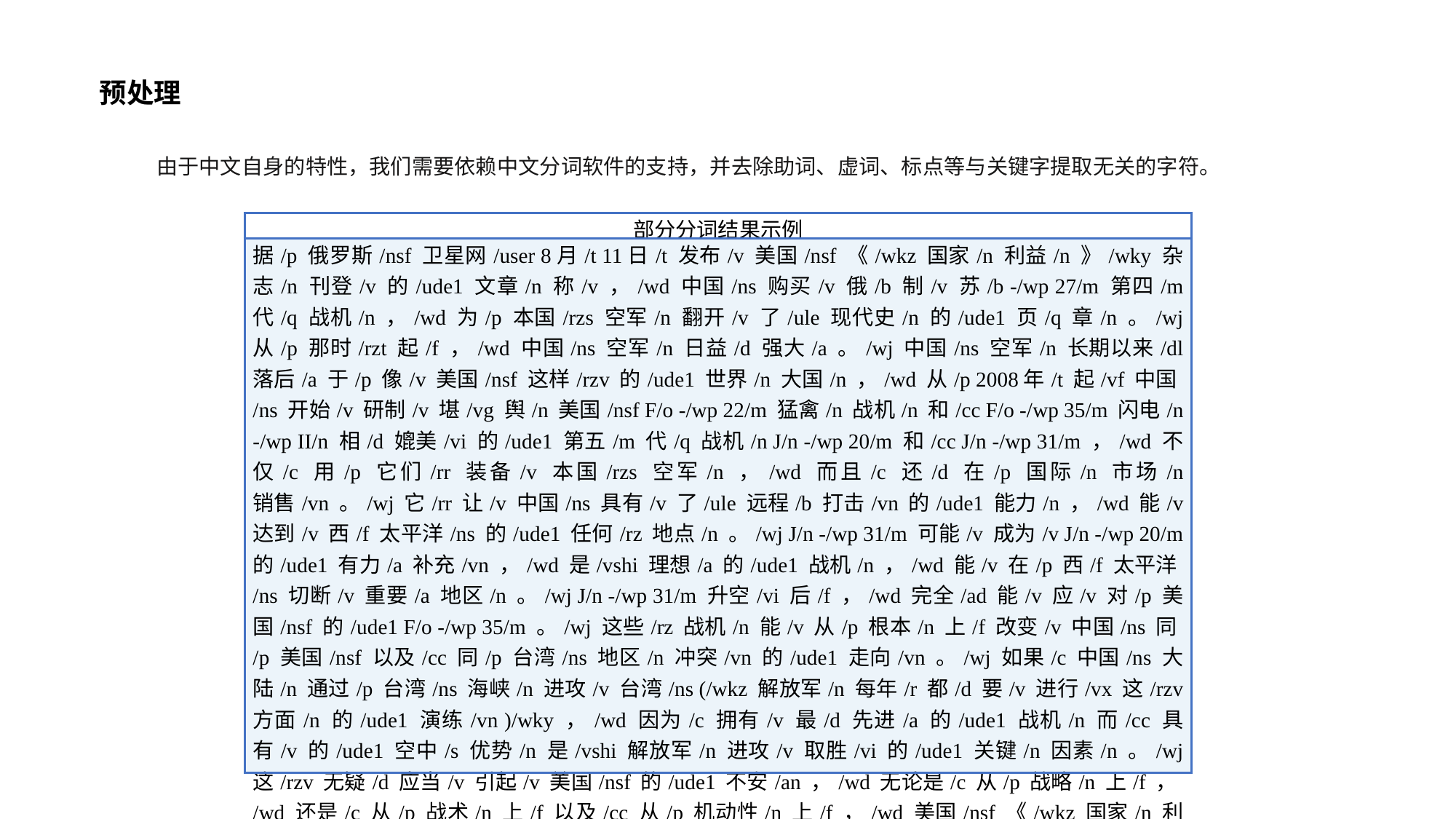

预处理
由于中文自身的特性，我们需要依赖中文分词软件的支持，并去除助词、虚词、标点等与关键字提取无关的字符。
| 部分分词结果示例 |
| --- |
| 据/p 俄罗斯/nsf 卫星网/user 8月/t 11日/t 发布/v 美国/nsf 《/wkz 国家/n 利益/n 》/wky 杂志/n 刊登/v 的/ude1 文章/n 称/v ，/wd 中国/ns 购买/v 俄/b 制/v 苏/b -/wp 27/m 第四/m 代/q 战机/n ，/wd 为/p 本国/rzs 空军/n 翻开/v 了/ule 现代史/n 的/ude1 页/q 章/n 。/wj 从/p 那时/rzt 起/f ，/wd 中国/ns 空军/n 日益/d 强大/a 。/wj 中国/ns 空军/n 长期以来/dl 落后/a 于/p 像/v 美国/nsf 这样/rzv 的/ude1 世界/n 大国/n ，/wd 从/p 2008年/t 起/vf 中国/ns 开始/v 研制/v 堪/vg 舆/n 美国/nsf F/o -/wp 22/m 猛禽/n 战机/n 和/cc F/o -/wp 35/m 闪电/n -/wp II/n 相/d 媲美/vi 的/ude1 第五/m 代/q 战机/n J/n -/wp 20/m 和/cc J/n -/wp 31/m ，/wd 不仅/c 用/p 它们/rr 装备/v 本国/rzs 空军/n ，/wd 而且/c 还/d 在/p 国际/n 市场/n 销售/vn 。/wj 它/rr 让/v 中国/ns 具有/v 了/ule 远程/b 打击/vn 的/ude1 能力/n ，/wd 能/v 达到/v 西/f 太平洋/ns 的/ude1 任何/rz 地点/n 。/wj J/n -/wp 31/m 可能/v 成为/v J/n -/wp 20/m 的/ude1 有力/a 补充/vn ，/wd 是/vshi 理想/a 的/ude1 战机/n ，/wd 能/v 在/p 西/f 太平洋/ns 切断/v 重要/a 地区/n 。/wj J/n -/wp 31/m 升空/vi 后/f ，/wd 完全/ad 能/v 应/v 对/p 美国/nsf 的/ude1 F/o -/wp 35/m 。/wj 这些/rz 战机/n 能/v 从/p 根本/n 上/f 改变/v 中国/ns 同/p 美国/nsf 以及/cc 同/p 台湾/ns 地区/n 冲突/vn 的/ude1 走向/vn 。/wj 如果/c 中国/ns 大陆/n 通过/p 台湾/ns 海峡/n 进攻/v 台湾/ns (/wkz 解放军/n 每年/r 都/d 要/v 进行/vx 这/rzv 方面/n 的/ude1 演练/vn )/wky ，/wd 因为/c 拥有/v 最/d 先进/a 的/ude1 战机/n 而/cc 具有/v 的/ude1 空中/s 优势/n 是/vshi 解放军/n 进攻/v 取胜/vi 的/ude1 关键/n 因素/n 。/wj 这/rzv 无疑/d 应当/v 引起/v 美国/nsf 的/ude1 不安/an ，/wd 无论是/c 从/p 战略/n 上/f ，/wd 还是/c 从/p 战术/n 上/f 以及/cc 从/p 机动性/n 上/f ，/wd 美国/nsf 《/wkz 国家/n 利益/n 》/wky 警告/v 。/wj |